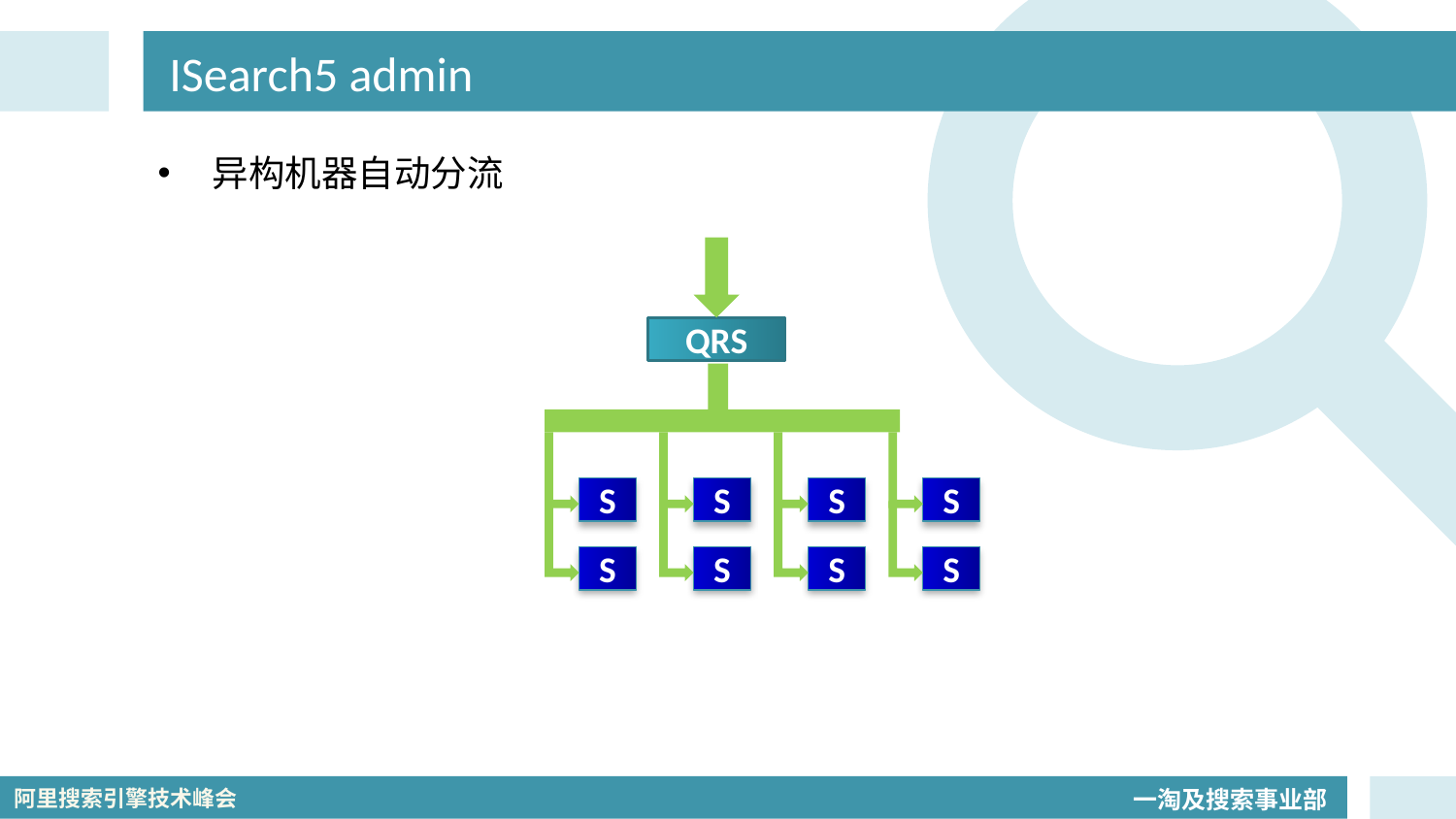

# ISearch5 admin
异构机器自动分流

QRS

S
S
S
S

S
S
S
S